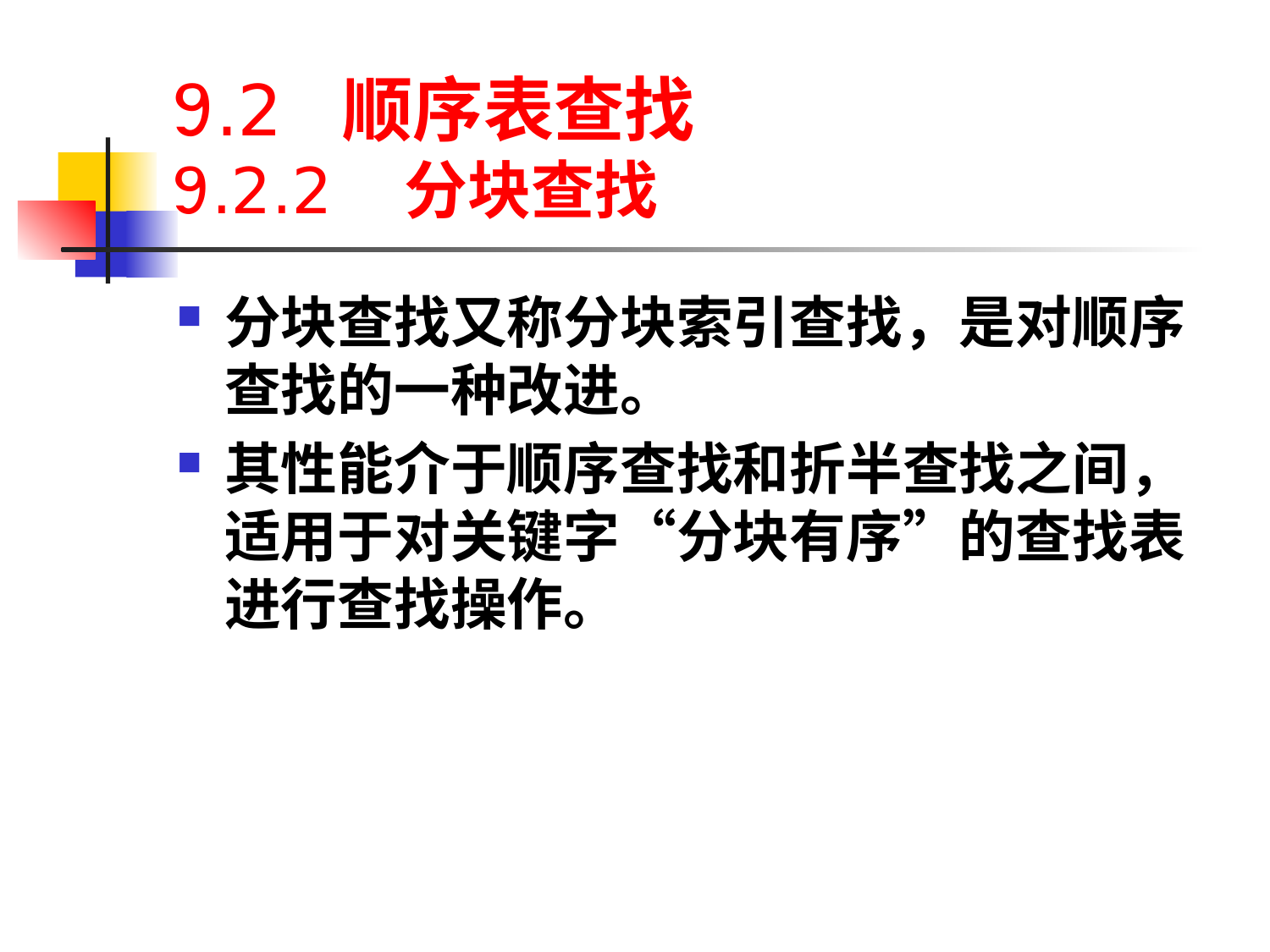

# 9.2  顺序表查找 9.2.2   分块查找
分块查找又称分块索引查找，是对顺序查找的一种改进。
其性能介于顺序查找和折半查找之间，适用于对关键字“分块有序”的查找表进行查找操作。